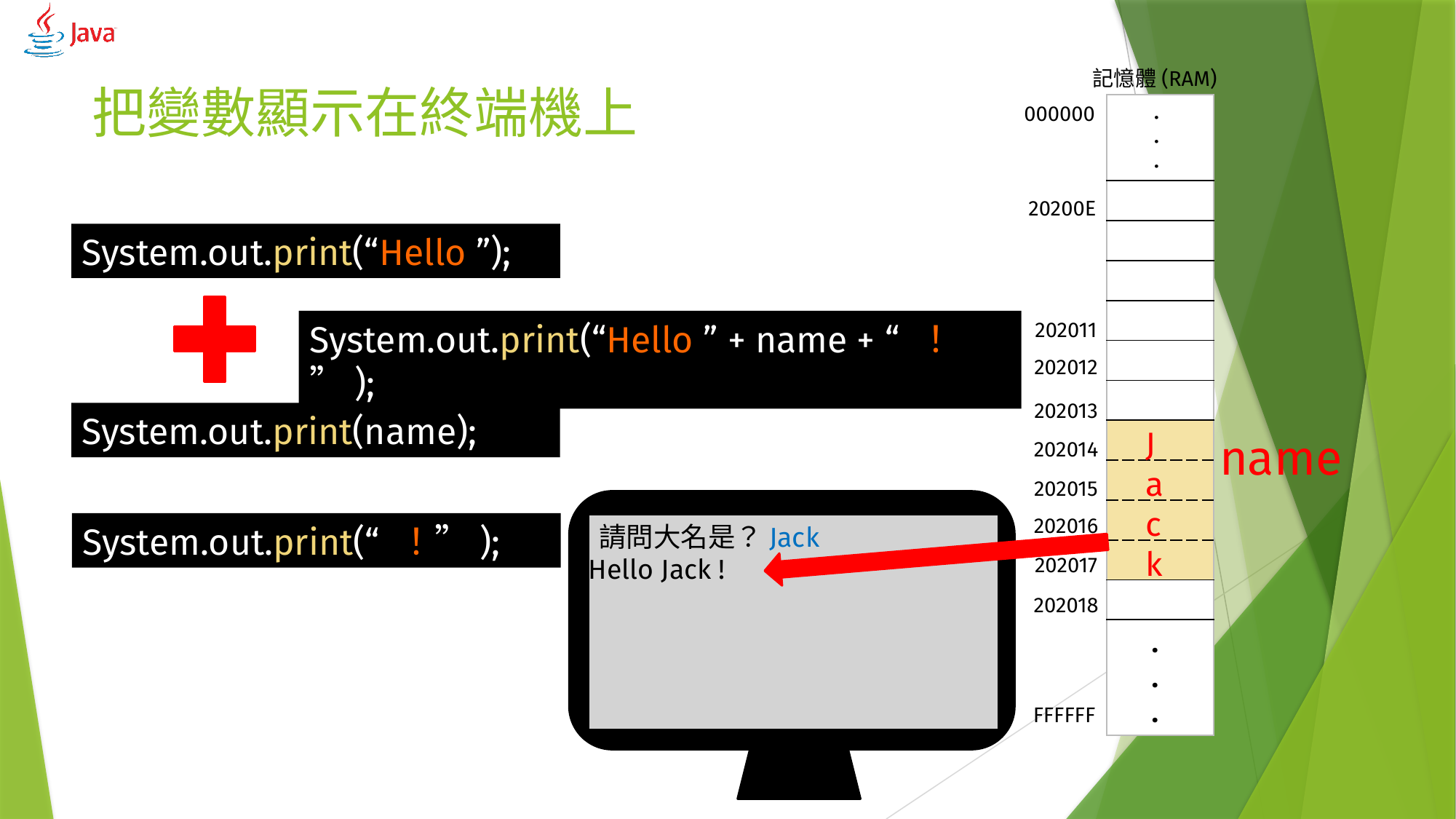

記憶體(RAM)
# 把變數顯示在終端機上
000000
| ． ． ． |
| --- |
|  |
|  |
|  |
|  |
|  |
|  |
|  |
|  |
|  |
|  |
|  |
| ． ． ． |
20200E
System.out.print(“Hello ”);

System.out.print(“Hello ” + name + “ ！”);
202011
202012
202013
System.out.print(name);
J
a
c
k
name
202014
202015

請問大名是？Jack

202016
System.out.print(“ ！”);

Hello Jack !
202017
202018
FFFFFF